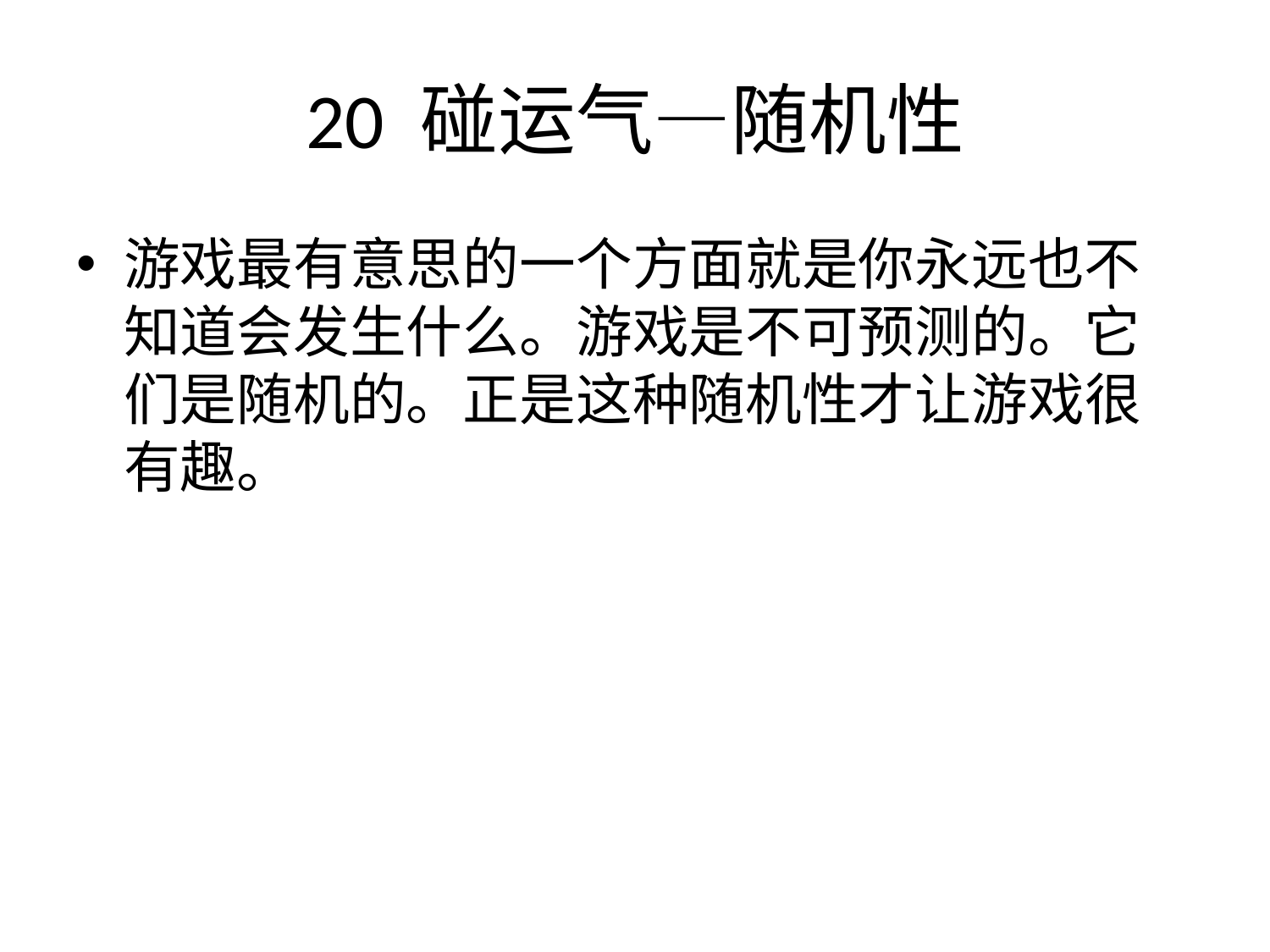

# 20 碰运气—随机性
游戏最有意思的一个方面就是你永远也不知道会发生什么。游戏是不可预测的。它们是随机的。正是这种随机性才让游戏很有趣。